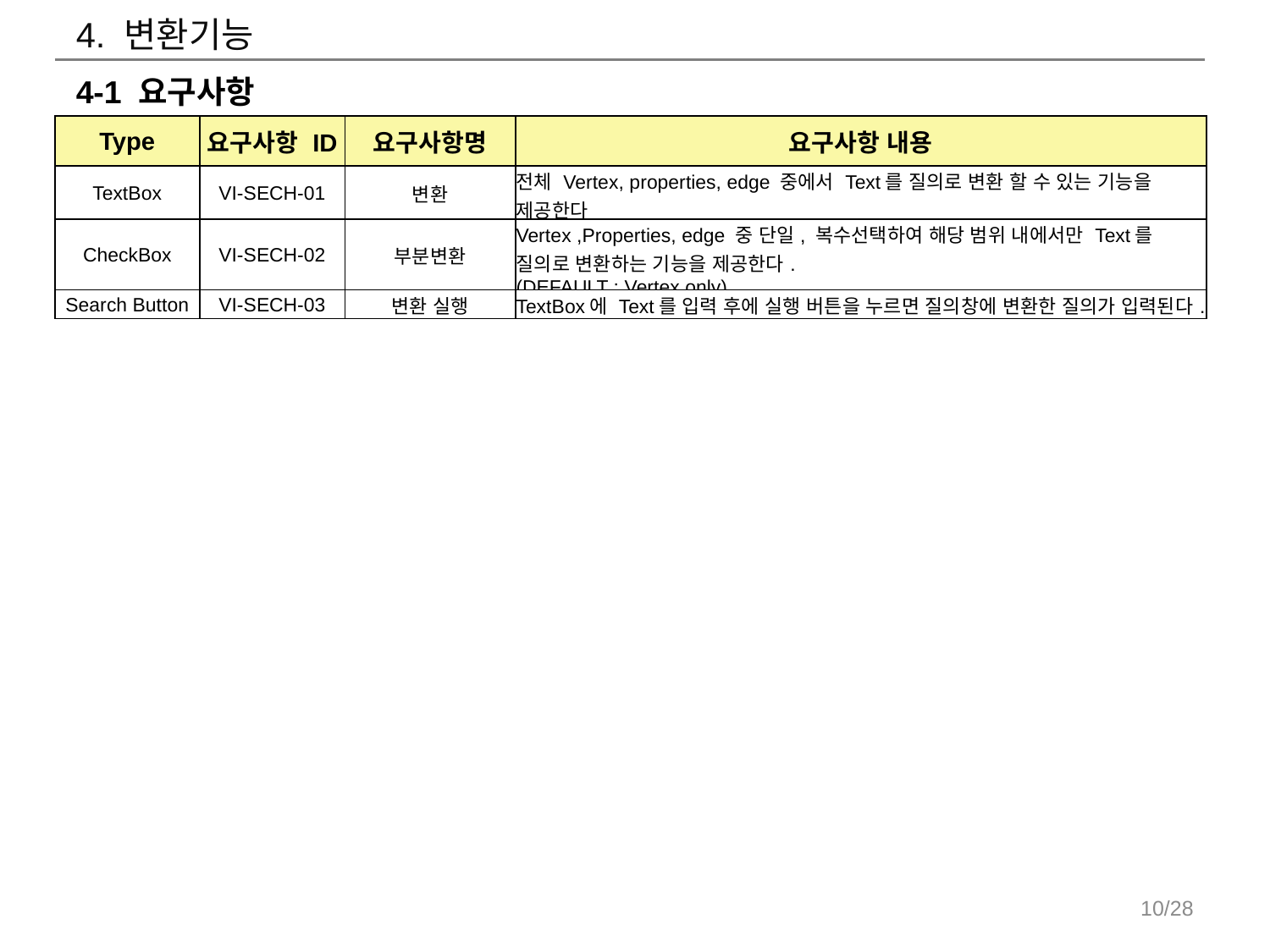

# 4. 변환기능
4-1 요구사항
| Type | 요구사항 ID | 요구사항명 | 요구사항 내용 |
| --- | --- | --- | --- |
| TextBox | VI-SECH-01 | 변환 | 전체 Vertex, properties, edge 중에서 Text를 질의로 변환 할 수 있는 기능을 제공한다 |
| CheckBox | VI-SECH-02 | 부분변환 | Vertex ,Properties, edge 중 단일, 복수선택하여 해당 범위 내에서만 Text를 질의로 변환하는 기능을 제공한다. (DEFAULT : Vertex only) |
| Search Button | VI-SECH-03 | 변환 실행 | TextBox에 Text를 입력 후에 실행 버튼을 누르면 질의창에 변환한 질의가 입력된다. |
10/28